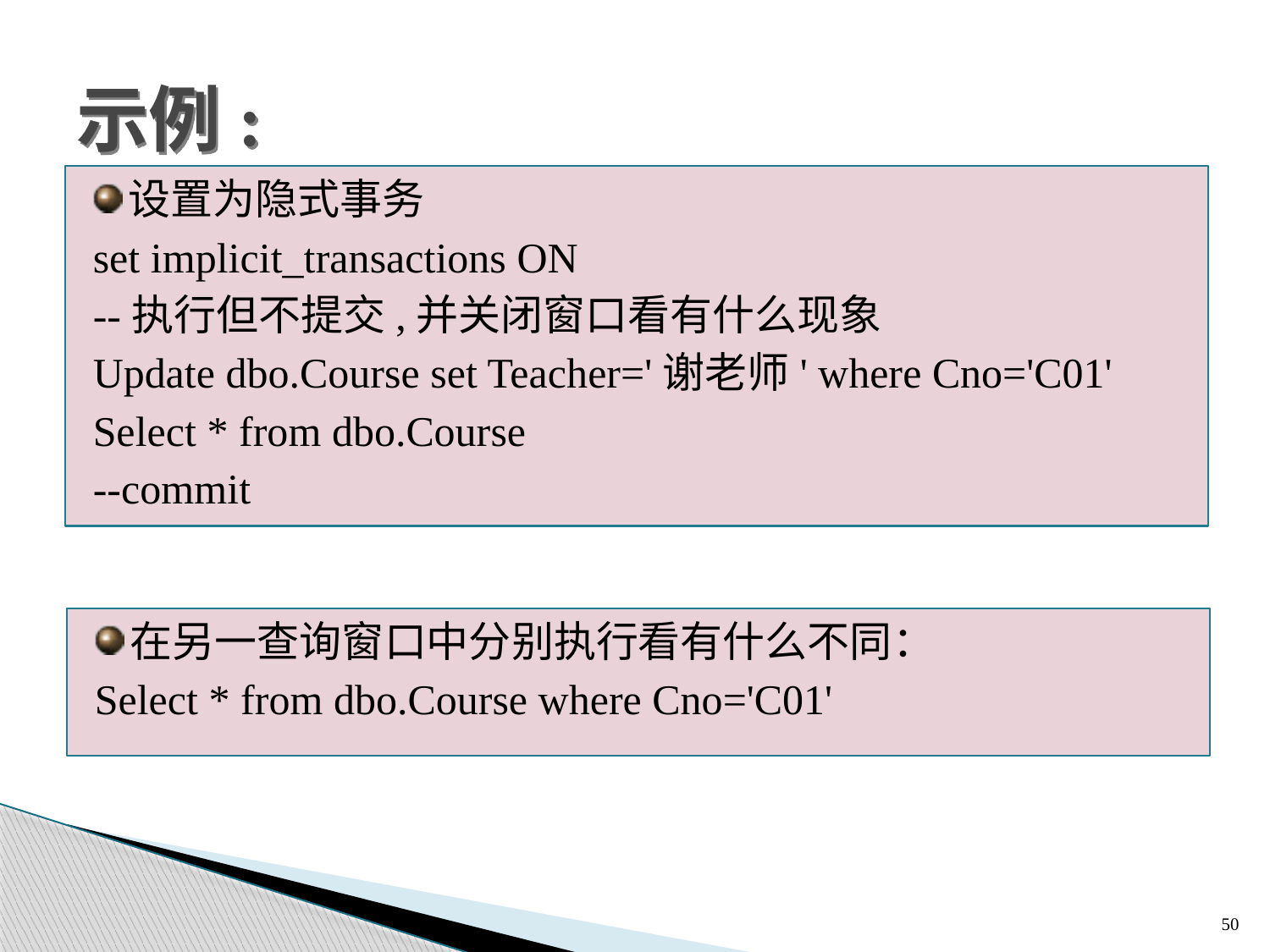

# 示例:
设置为隐式事务
set implicit_transactions ON
--执行但不提交,并关闭窗口看有什么现象
Update dbo.Course set Teacher='谢老师' where Cno='C01'
Select * from dbo.Course
--commit
在另一查询窗口中分别执行看有什么不同：
Select * from dbo.Course where Cno='C01'
50